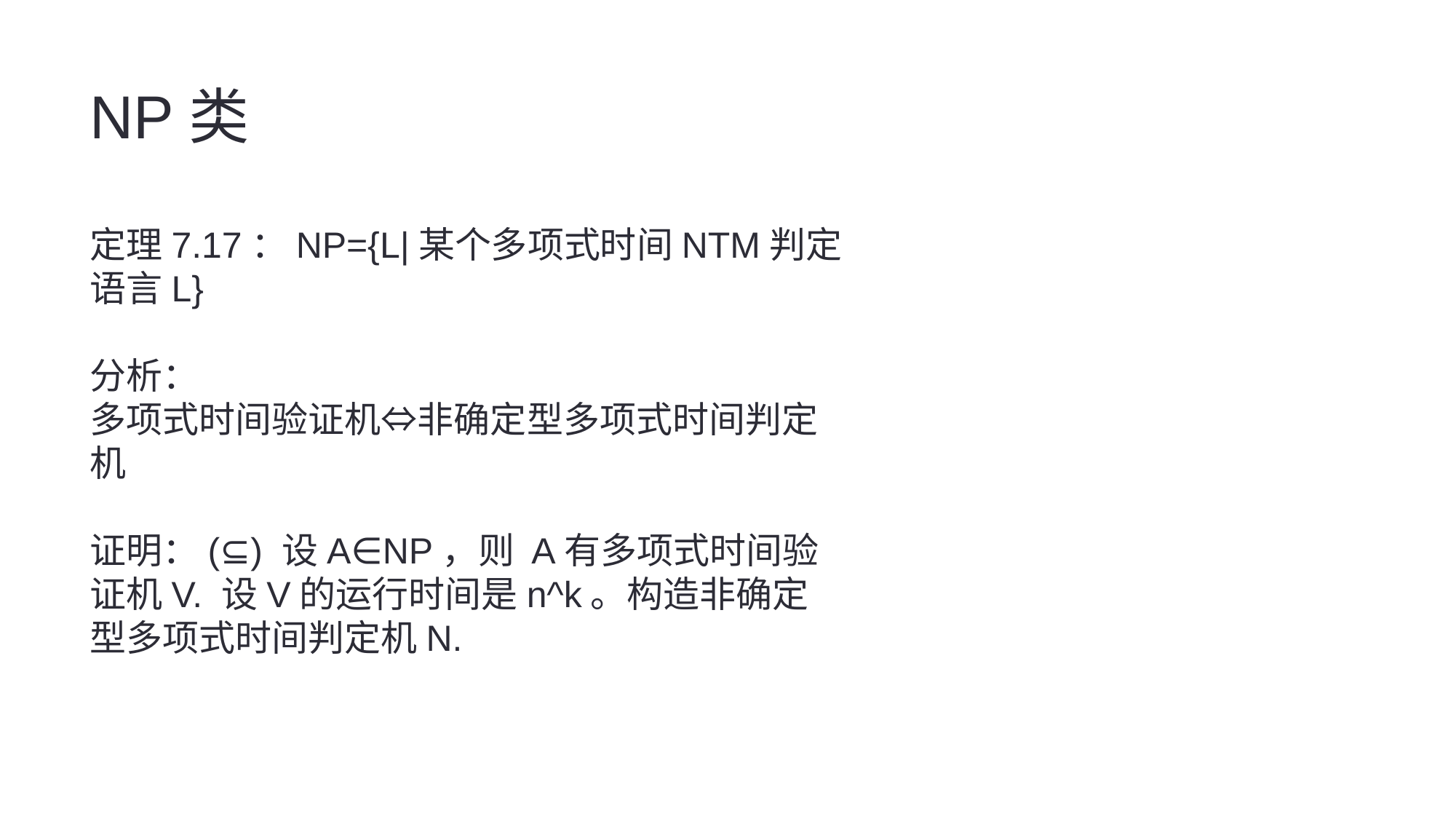

NP类
定理7.17：NP={L|某个多项式时间NTM判定语言L}

分析：
多项式时间验证机⇔非确定型多项式时间判定机

证明：(⊆) 设A∈NP，则 A有多项式时间验证机V. 设V的运行时间是n^k。构造非确定型多项式时间判定机N.